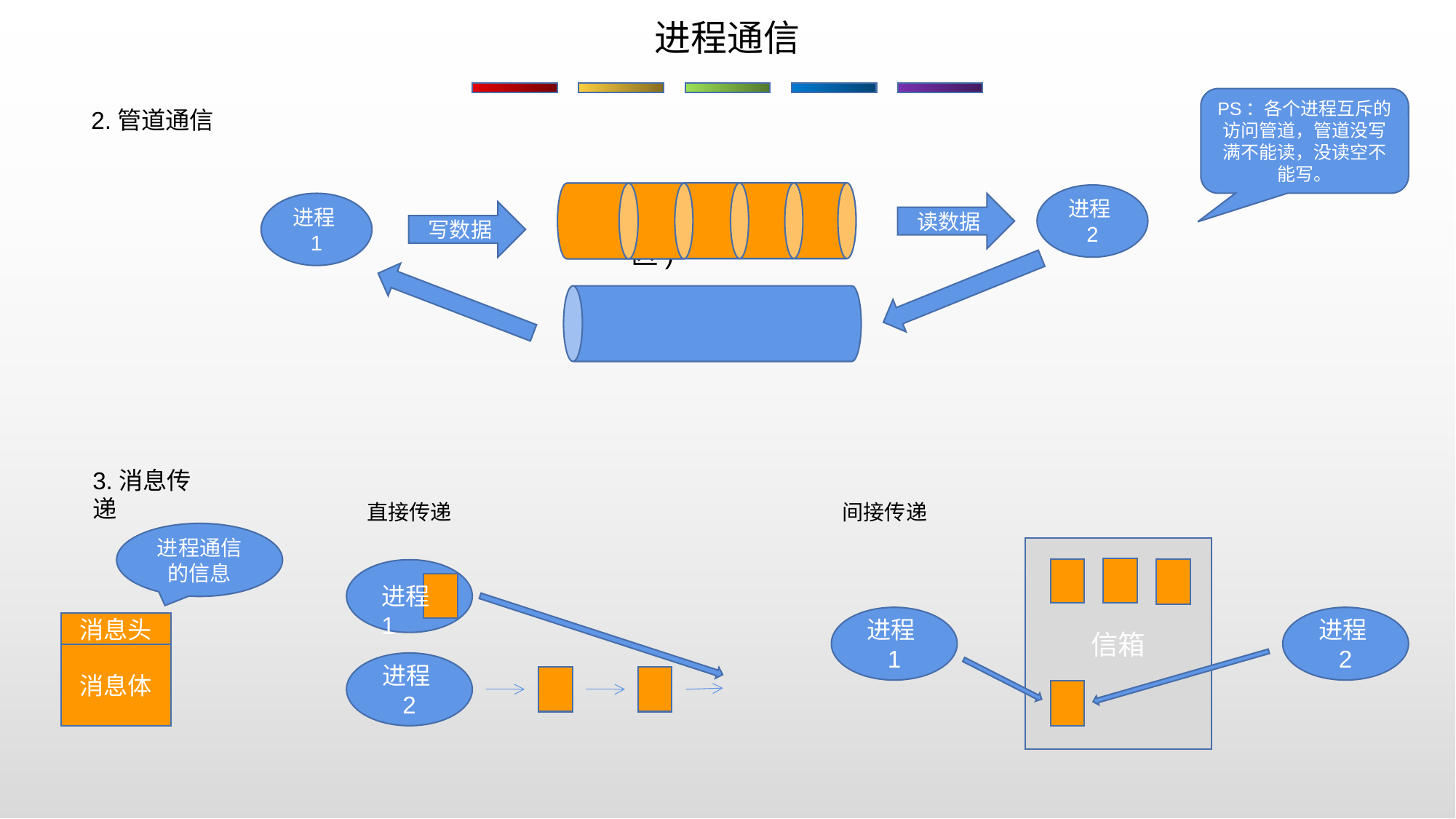

进程通信

PS：各个进程互斥的访问管道，管道没写满不能读，没读空不能写。
2.管道通信

进程2
进程1
读数据
管道(缓冲区)
写数据

3.消息传递
直接传递
间接传递
进程通信的信息
信箱

进程1
进程1
进程2
消息头

消息体
进程2